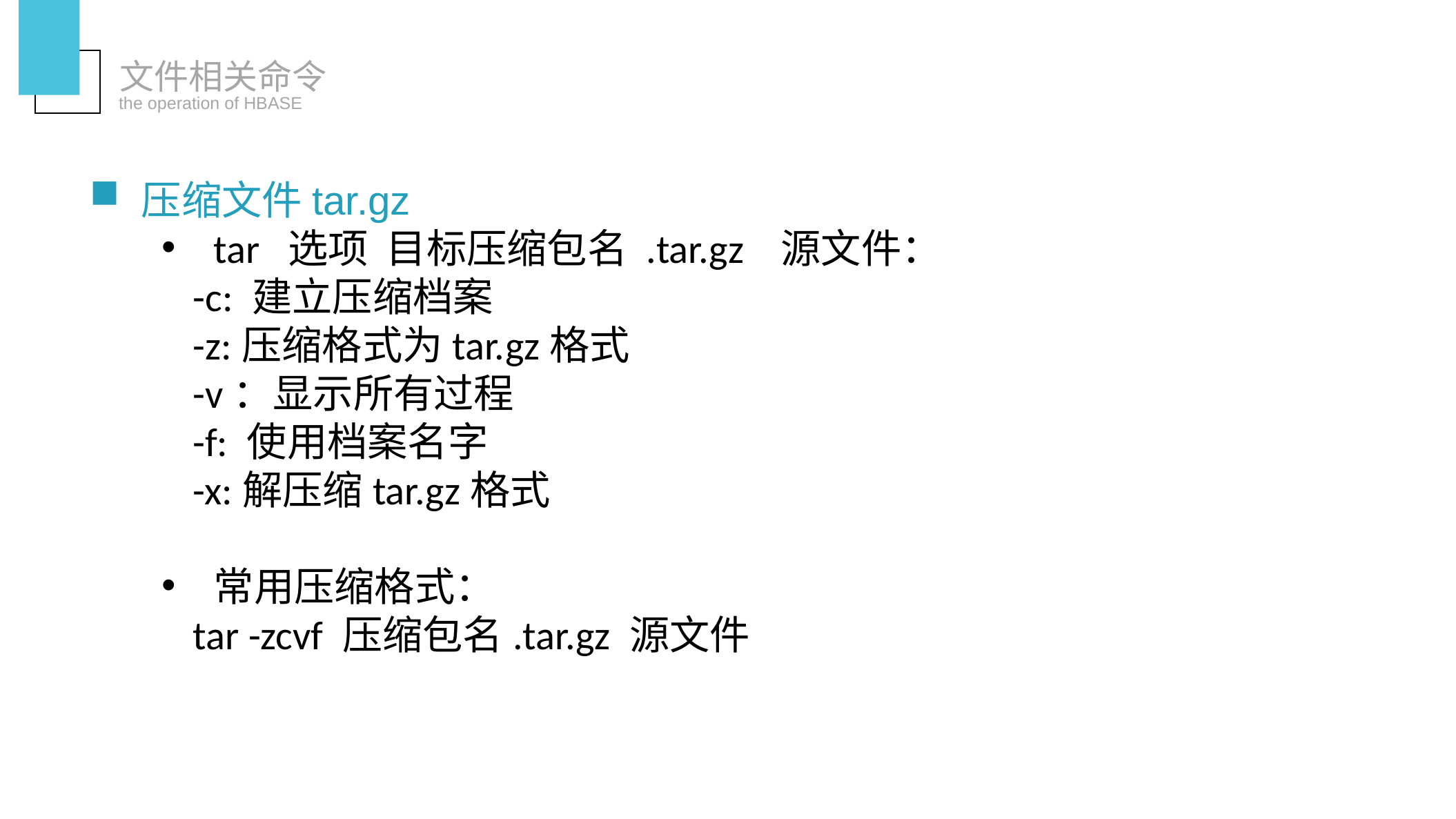

文件相关命令
the operation of HBASE

压缩文件tar.gz
tar  选项  目标压缩包名 .tar.gz   源文件：
	-c: 建立压缩档案
	-z:压缩格式为tar.gz格式
	-v：显示所有过程
	-f: 使用档案名字
	-x:解压缩tar.gz格式

常用压缩格式：
	tar -zcvf 压缩包名.tar.gz 源文件